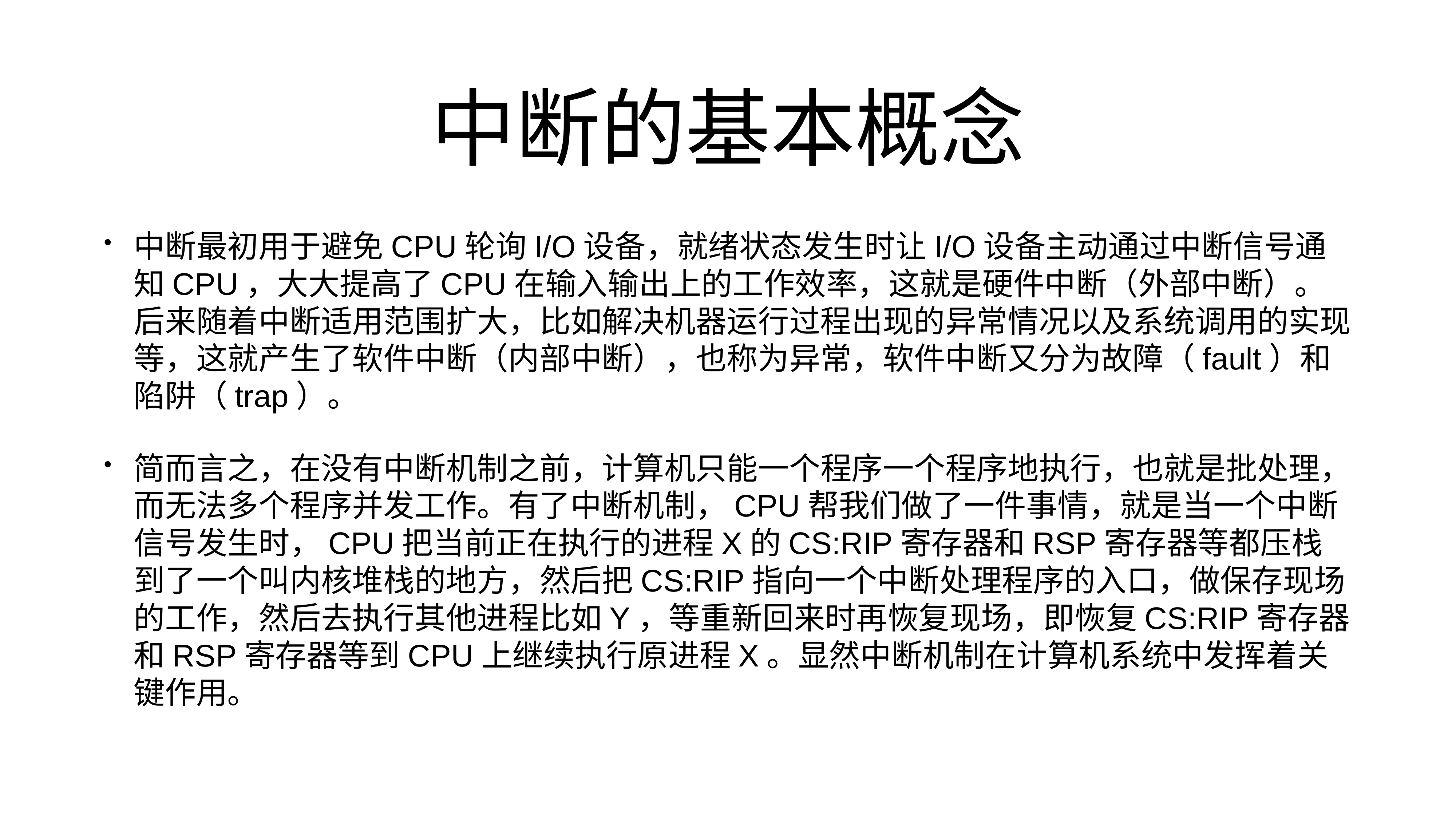

# 中断的基本概念
中断最初用于避免CPU轮询I/O设备，就绪状态发生时让I/O设备主动通过中断信号通知CPU，大大提高了CPU在输入输出上的工作效率，这就是硬件中断（外部中断）。后来随着中断适用范围扩大，比如解决机器运行过程出现的异常情况以及系统调用的实现等，这就产生了软件中断（内部中断），也称为异常，软件中断又分为故障（fault）和陷阱（trap）。
简而言之，在没有中断机制之前，计算机只能一个程序一个程序地执行，也就是批处理，而无法多个程序并发工作。有了中断机制，CPU帮我们做了一件事情，就是当一个中断信号发生时，CPU把当前正在执行的进程X的CS:RIP寄存器和RSP寄存器等都压栈到了一个叫内核堆栈的地方，然后把CS:RIP指向一个中断处理程序的入口，做保存现场的工作，然后去执行其他进程比如Y，等重新回来时再恢复现场，即恢复CS:RIP寄存器和RSP寄存器等到CPU上继续执行原进程X。显然中断机制在计算机系统中发挥着关键作用。